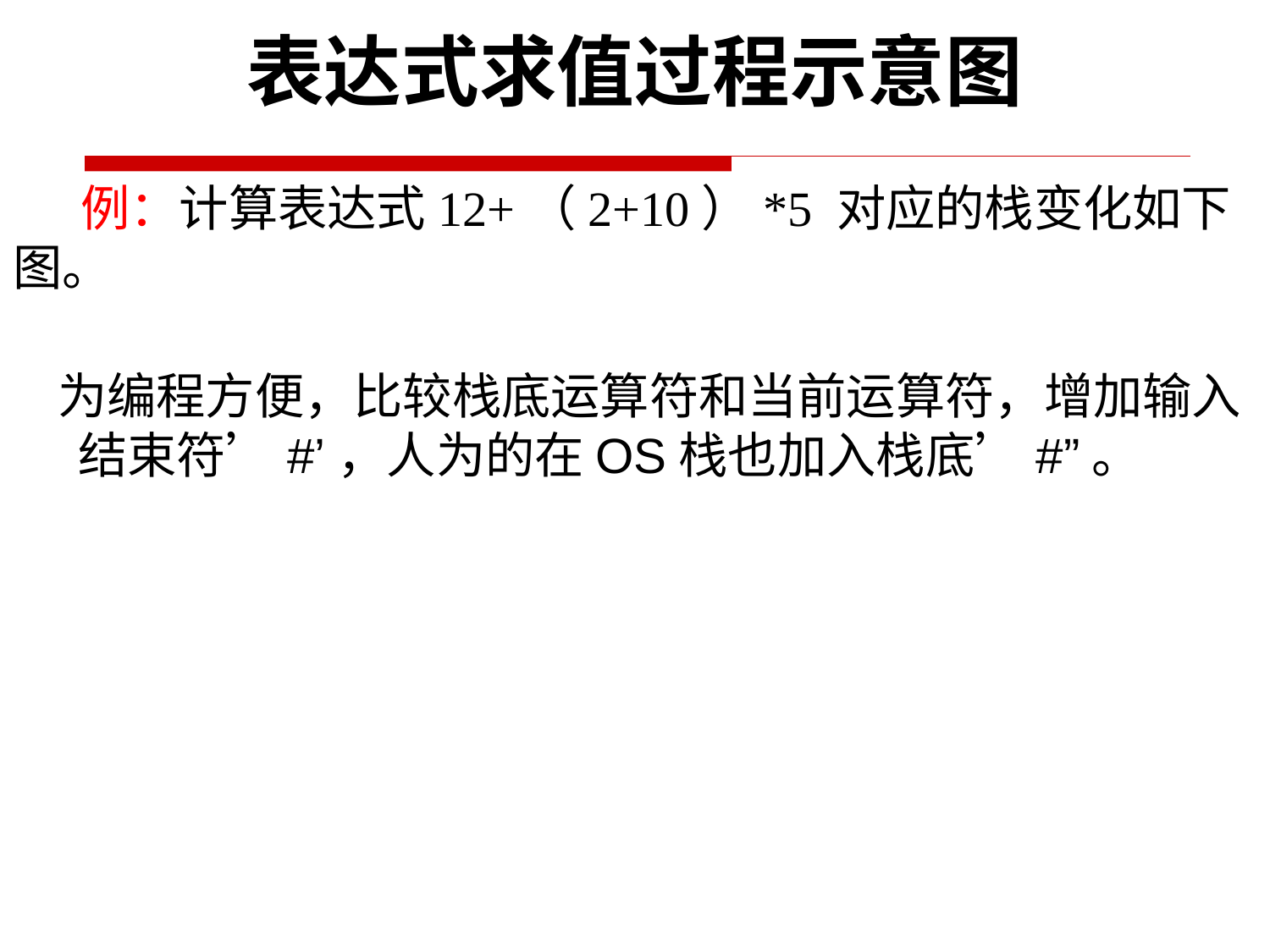

表达式求值过程示意图
     例：计算表达式12+（2+10）*5 对应的栈变化如下图。

   为编程方便，比较栈底运算符和当前运算符，增加输入结束符’#’，人为的在OS栈也加入栈底’#”。